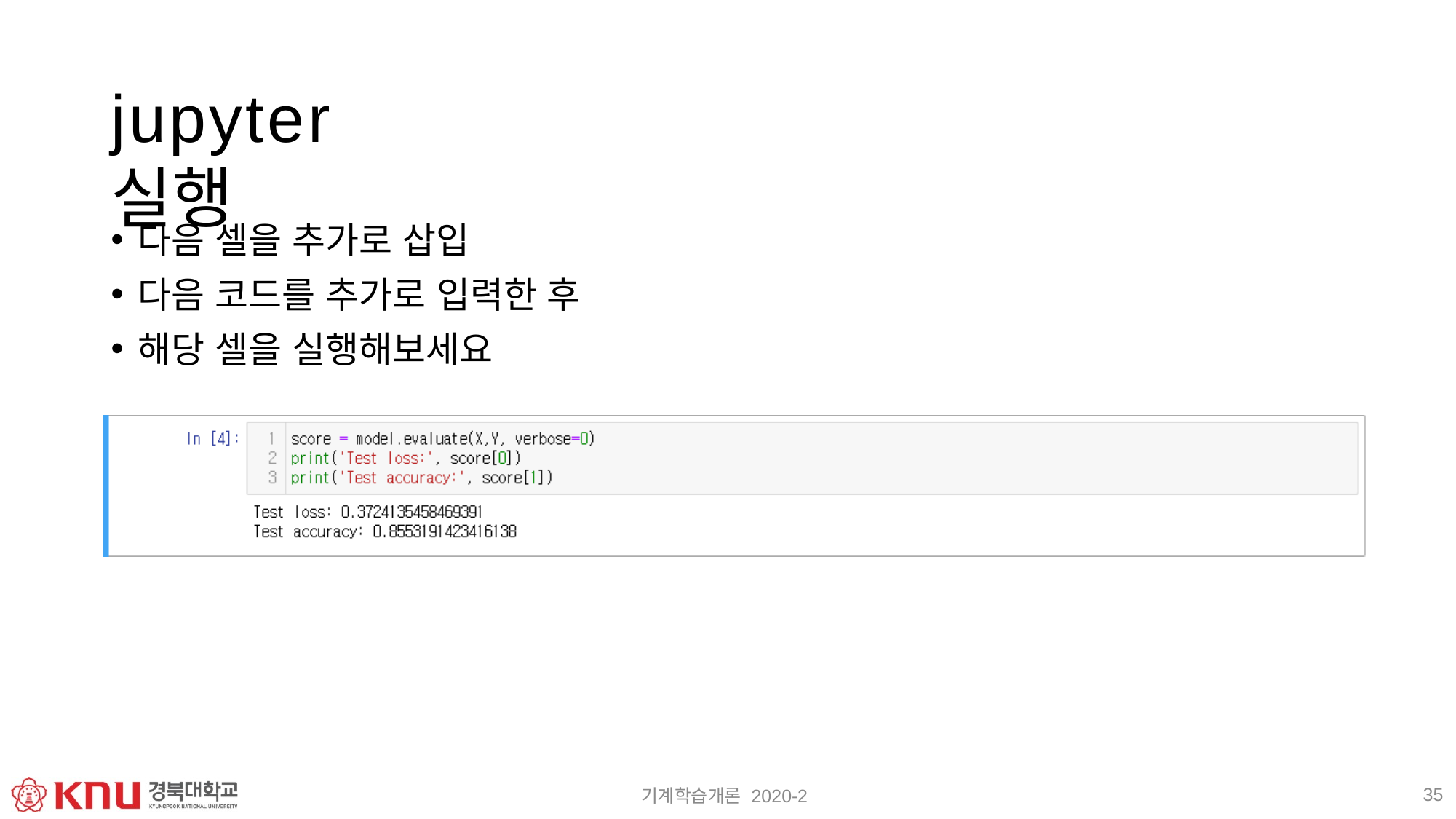

# jupyter 실행
다음 셀을 추가로 삽입
다음 코드를 추가로 입력한 후
해당 셀을 실행해보세요

35
기계학습개론 2020-2